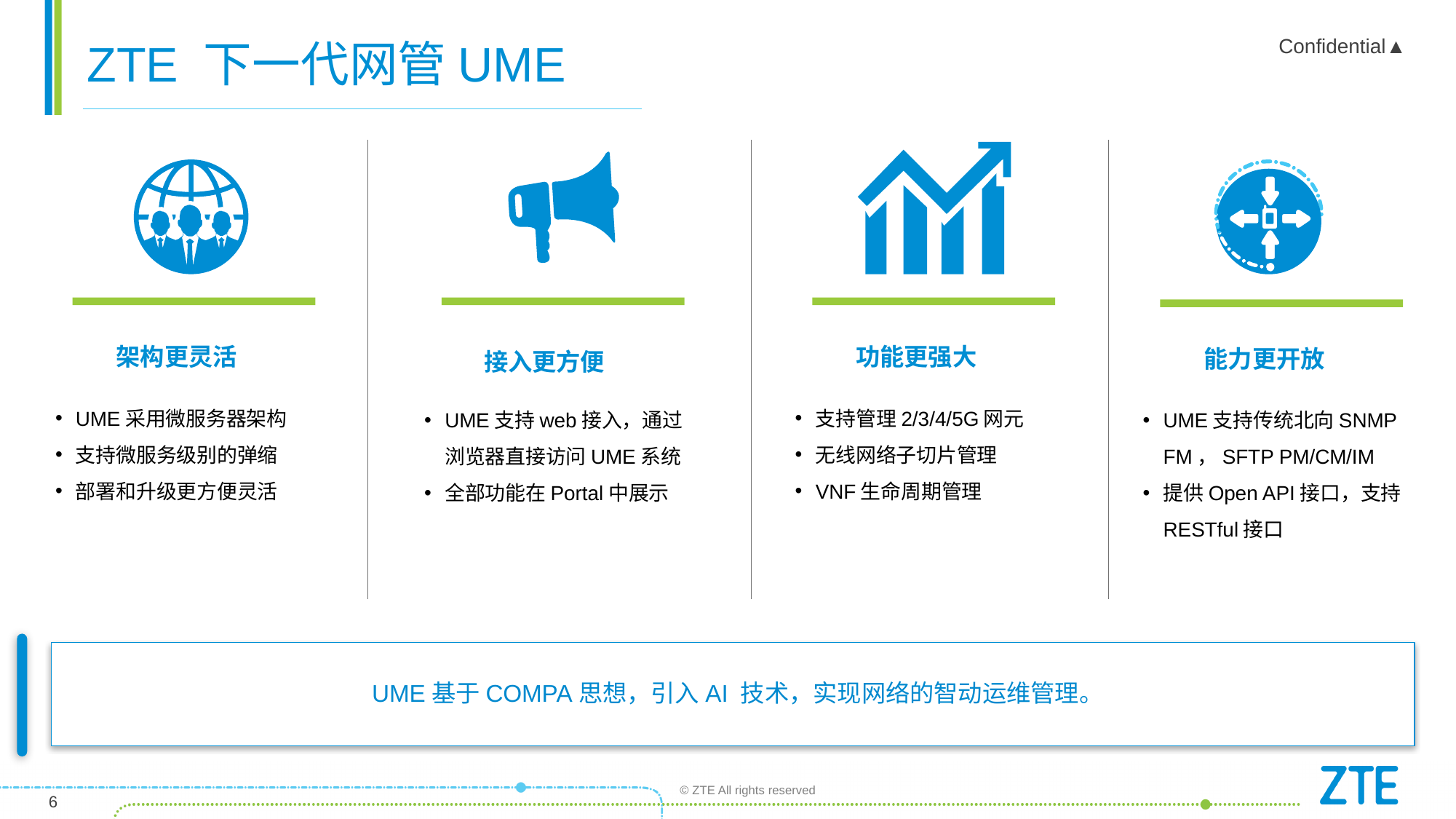

ZTE 下一代网管UME

接入更方便
架构更灵活
功能更强大
能力更开放
UME采用微服务器架构
支持微服务级别的弹缩
部署和升级更方便灵活
支持管理2/3/4/5G网元
无线网络子切片管理
VNF生命周期管理
UME支持web接入，通过浏览器直接访问UME系统
全部功能在Portal中展示
UME支持传统北向SNMP FM，SFTP PM/CM/IM
提供Open API接口，支持RESTful接口

UME基于COMPA思想，引入AI 技术，实现网络的智动运维管理。